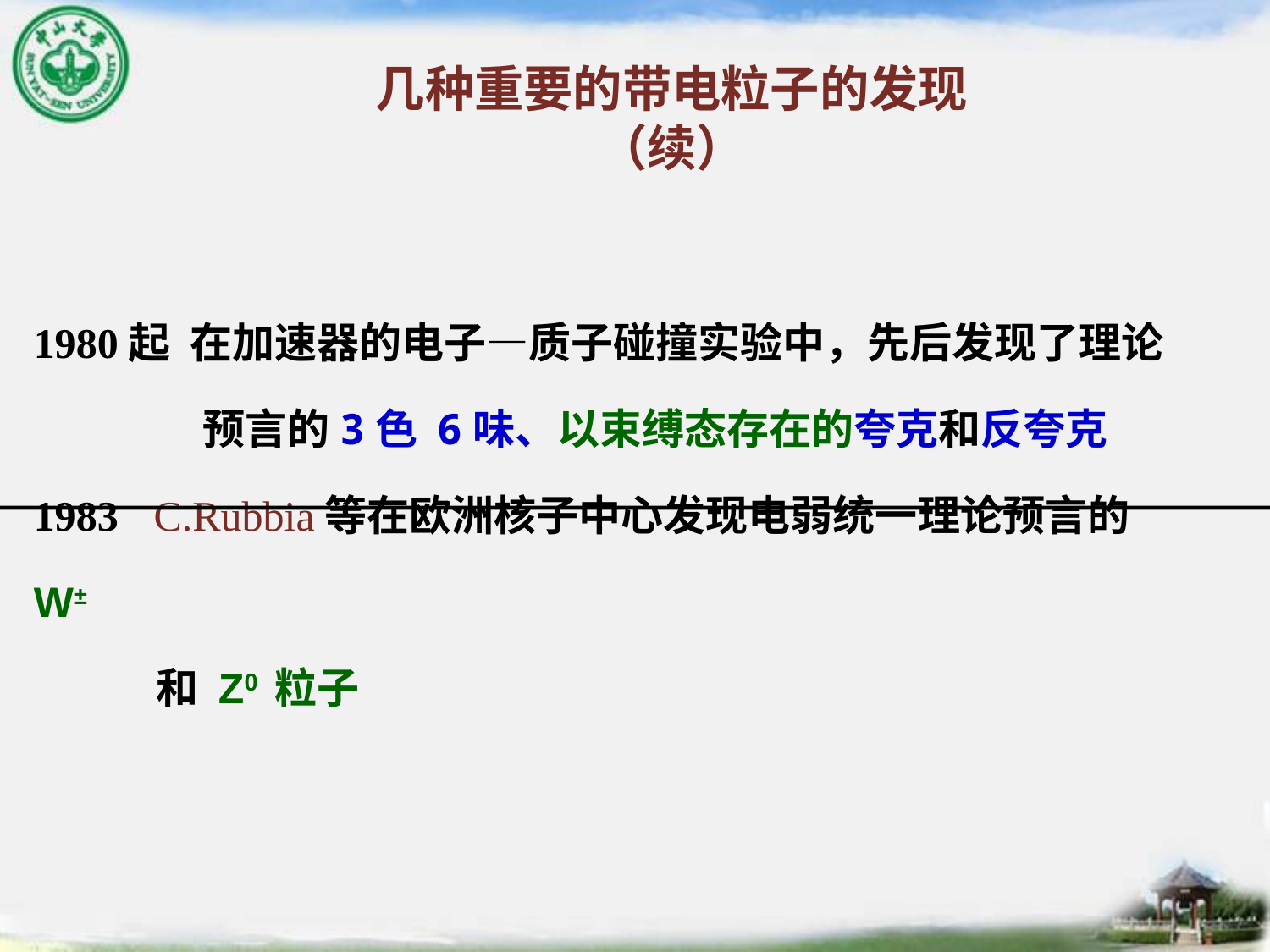

几种重要的带电粒子的发现（续）
1980起  在加速器的电子—质子碰撞实验中，先后发现了理论
　　　　预言的3色 6味、以束缚态存在的夸克和反夸克
1983   C.Rubbia等在欧洲核子中心发现电弱统一理论预言的 W±
　　　　　和 Z0 粒子

9